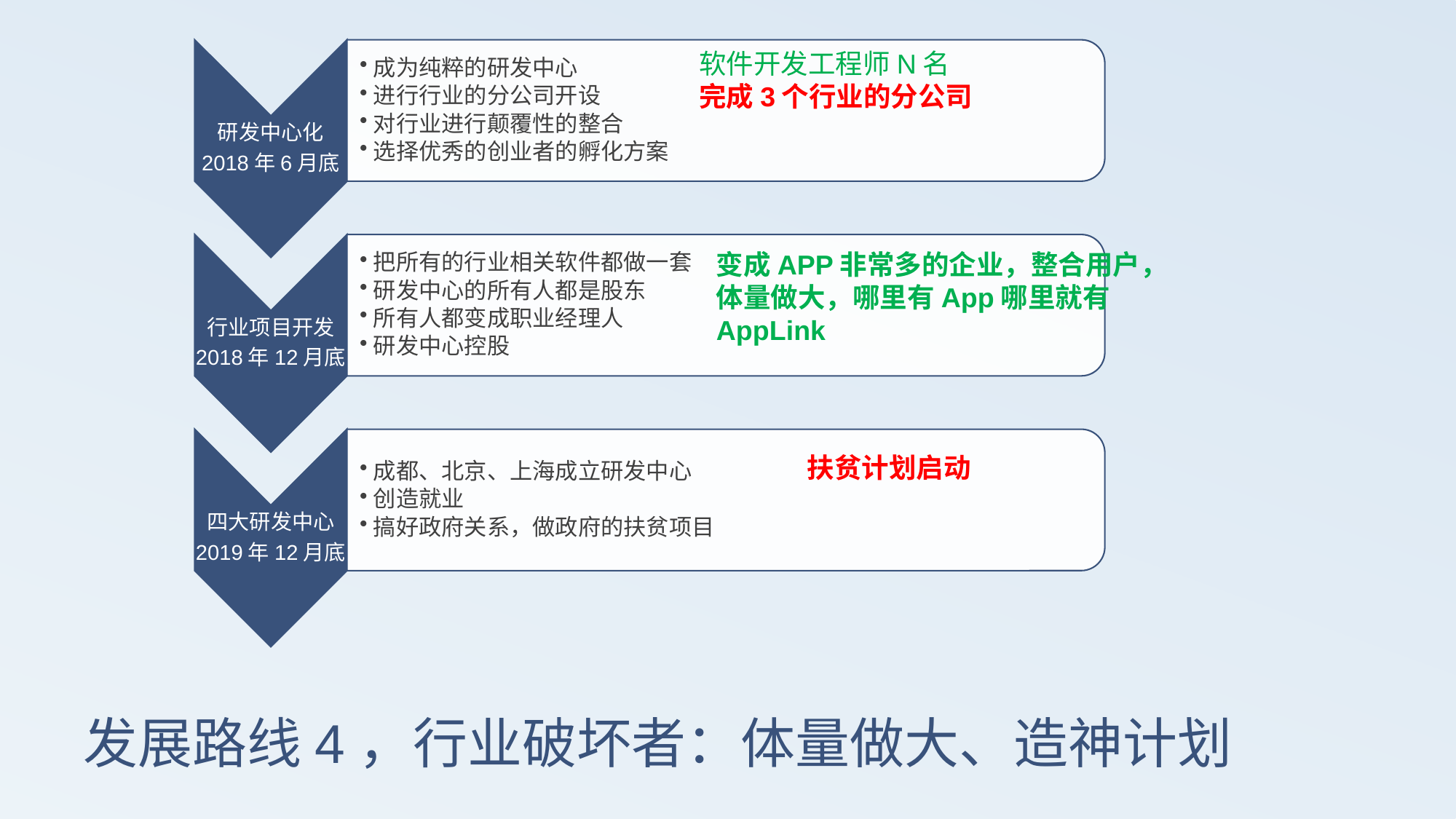

研发中心化
2018年6月底
成为纯粹的研发中心
进行行业的分公司开设
对行业进行颠覆性的整合
选择优秀的创业者的孵化方案
行业项目开发
2018年12月底
把所有的行业相关软件都做一套
研发中心的所有人都是股东
所有人都变成职业经理人
研发中心控股
四大研发中心
2019年12月底
成都、北京、上海成立研发中心
创造就业
搞好政府关系，做政府的扶贫项目
软件开发工程师N名
完成3个行业的分公司
变成APP非常多的企业，整合用户，体量做大，哪里有App哪里就有AppLink
扶贫计划启动
# 发展路线4，行业破坏者：体量做大、造神计划